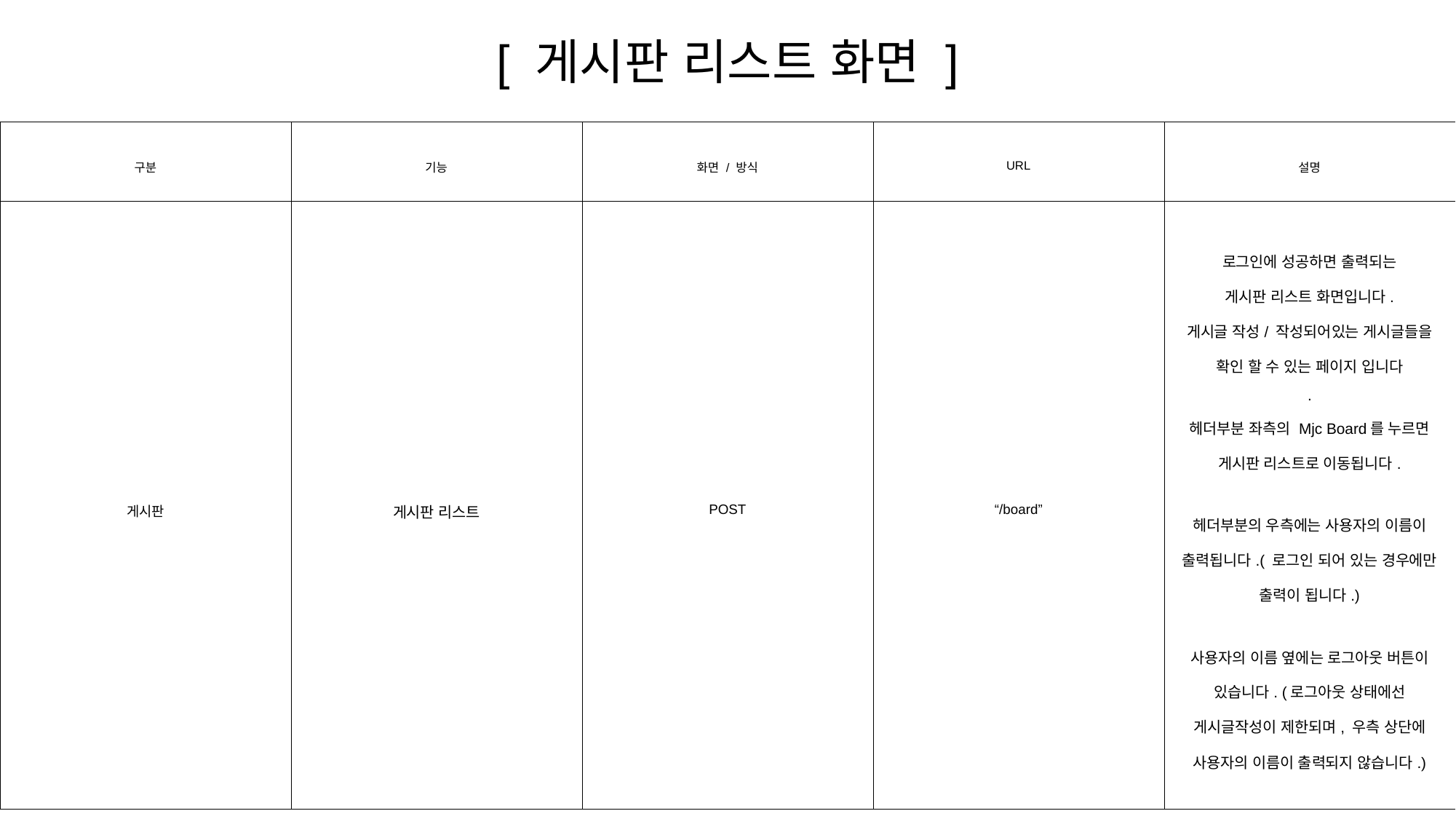

[ 게시판 리스트 화면 ]
| 구분 | 기능 | 화면 / 방식 | URL | 설명 |
| --- | --- | --- | --- | --- |
| 게시판 | 게시판 리스트 | POST | “/board” | 로그인에 성공하면 출력되는 게시판 리스트 화면입니다. 게시글 작성/ 작성되어있는 게시글들을 확인 할 수 있는 페이지 입니다 . 헤더부분 좌측의 Mjc Board를 누르면 게시판 리스트로 이동됩니다. 헤더부분의 우측에는 사용자의 이름이 출력됩니다.( 로그인 되어 있는 경우에만 출력이 됩니다.) 사용자의 이름 옆에는 로그아웃 버튼이 있습니다. (로그아웃 상태에선 게시글작성이 제한되며, 우측 상단에 사용자의 이름이 출력되지 않습니다.) |